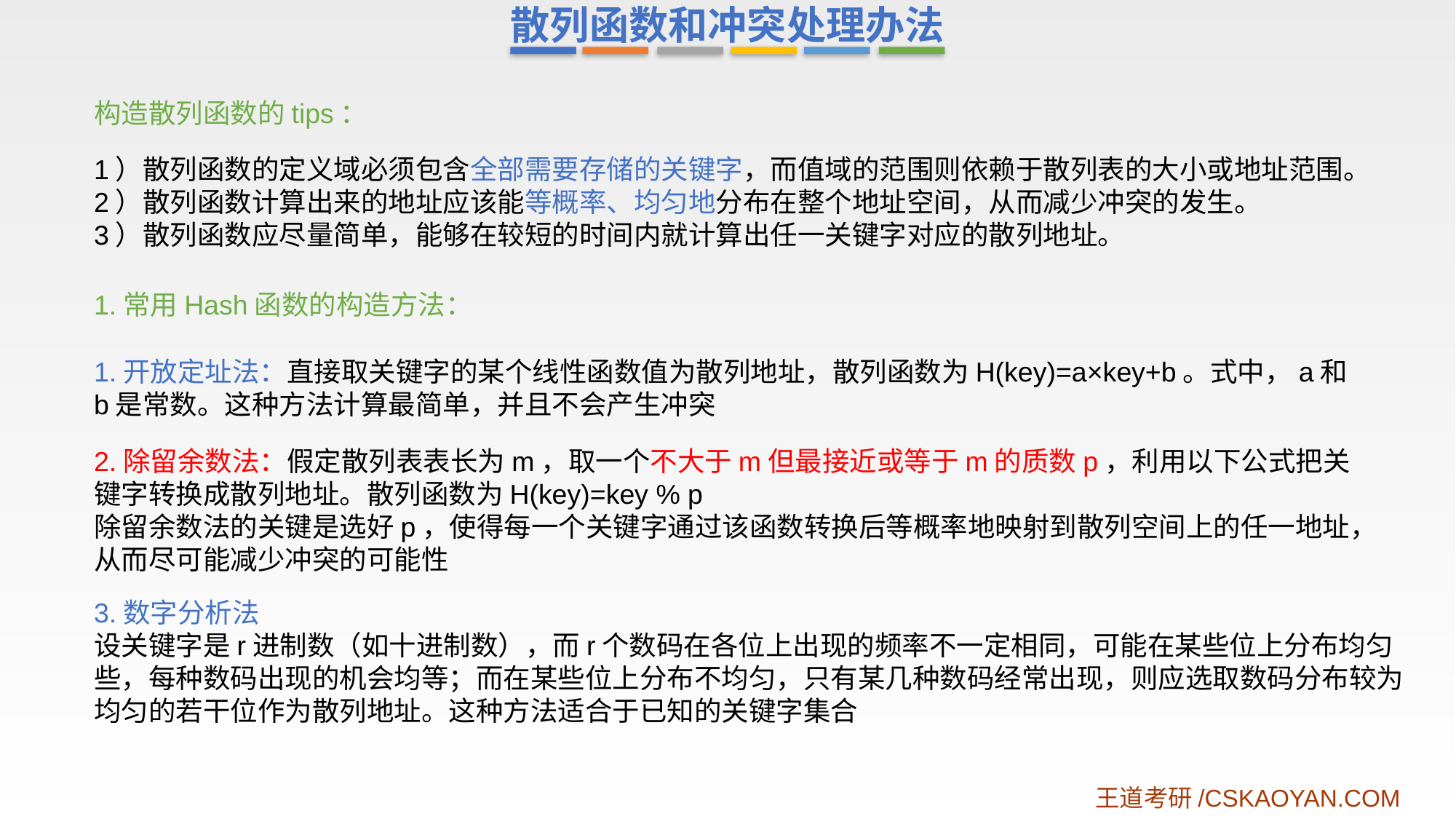

散列函数和冲突处理办法

构造散列函数的tips：
1）散列函数的定义域必须包含全部需要存储的关键字，而值域的范围则依赖于散列表的大小或地址范围。
2）散列函数计算出来的地址应该能等概率、均匀地分布在整个地址空间，从而减少冲突的发生。
3）散列函数应尽量简单，能够在较短的时间内就计算出任一关键字对应的散列地址。
1.常用Hash函数的构造方法：
1.开放定址法：直接取关键字的某个线性函数值为散列地址，散列函数为H(key)=a×key+b。式中，a和b是常数。这种方法计算最简单，并且不会产生冲突
2.除留余数法：假定散列表表长为m，取一个不大于m但最接近或等于m的质数p，利用以下公式把关键字转换成散列地址。散列函数为H(key)=key % p
除留余数法的关键是选好p，使得每一个关键字通过该函数转换后等概率地映射到散列空间上的任一地址，从而尽可能减少冲突的可能性
3.数字分析法
设关键字是r进制数（如十进制数），而r个数码在各位上出现的频率不一定相同，可能在某些位上分布均匀些，每种数码出现的机会均等；而在某些位上分布不均匀，只有某几种数码经常出现，则应选取数码分布较为均匀的若干位作为散列地址。这种方法适合于已知的关键字集合
王道考研/CSKAOYAN.COM